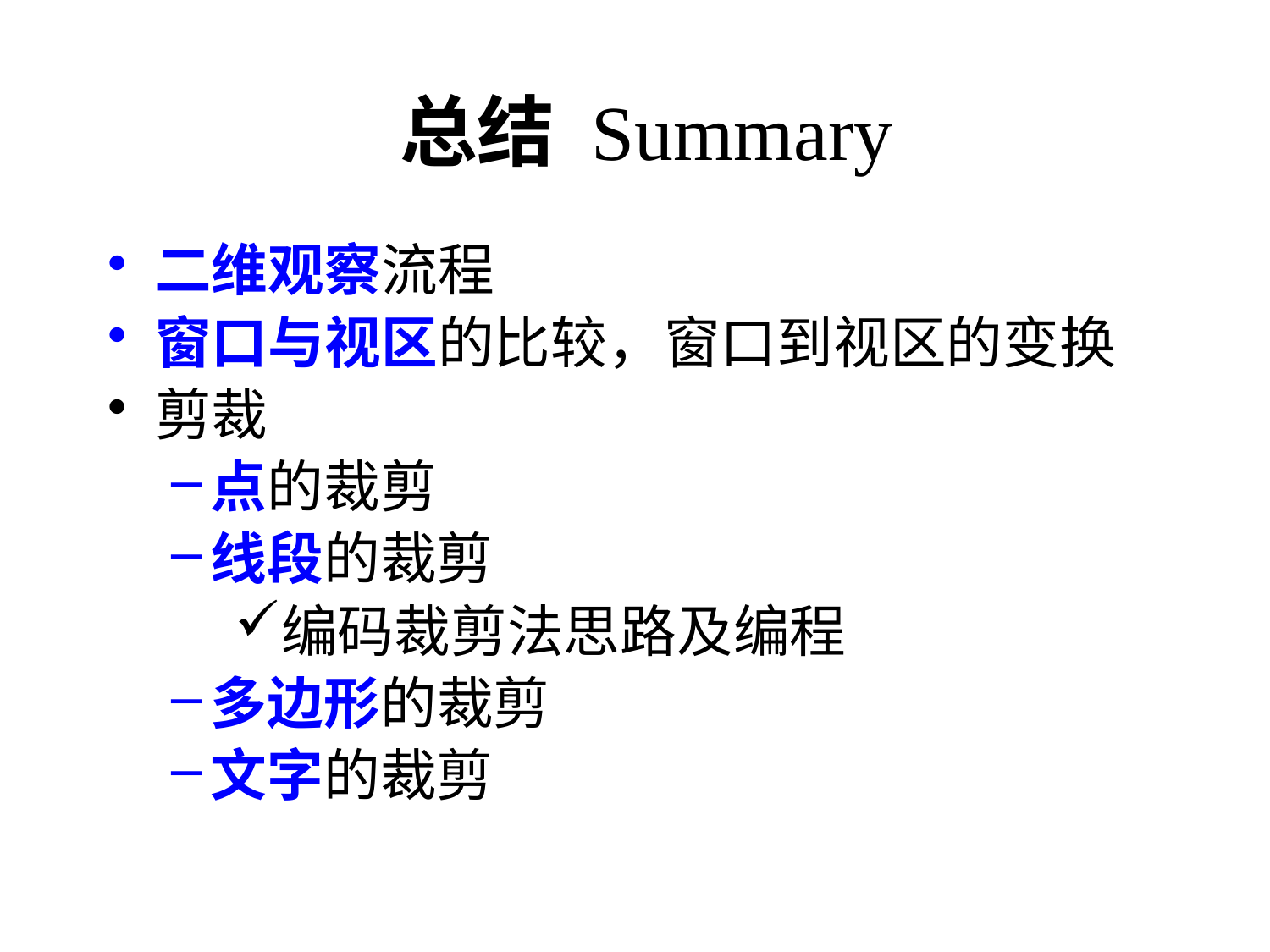

# 总结 Summary
二维观察流程
窗口与视区的比较，窗口到视区的变换
剪裁
点的裁剪
线段的裁剪
编码裁剪法思路及编程
多边形的裁剪
文字的裁剪